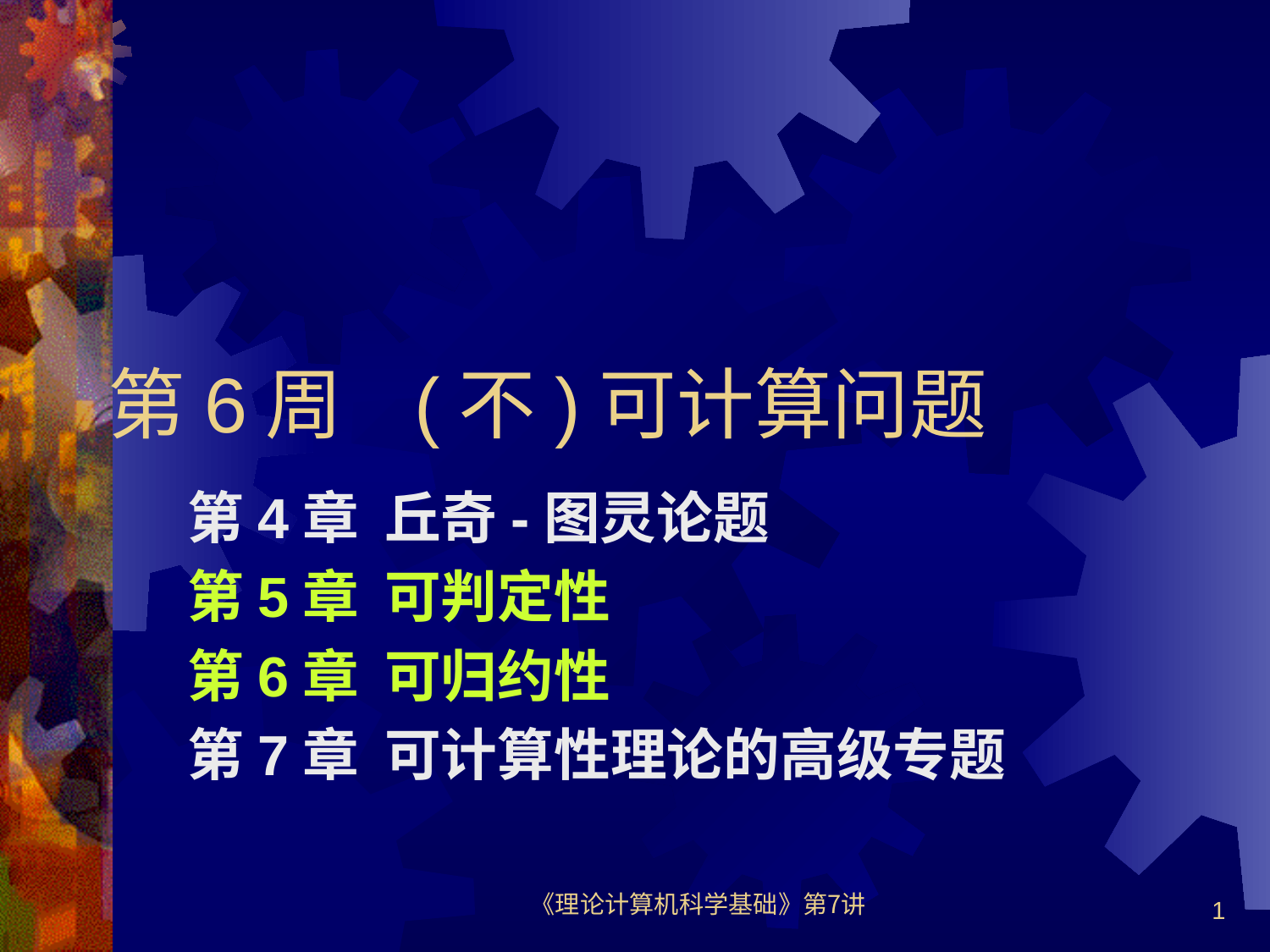

# 第6周   (不)可计算问题
第4章  丘奇-图灵论题
第5章  可判定性
第6章  可归约性
第7章  可计算性理论的高级专题
《理论计算机科学基础》第7讲
1